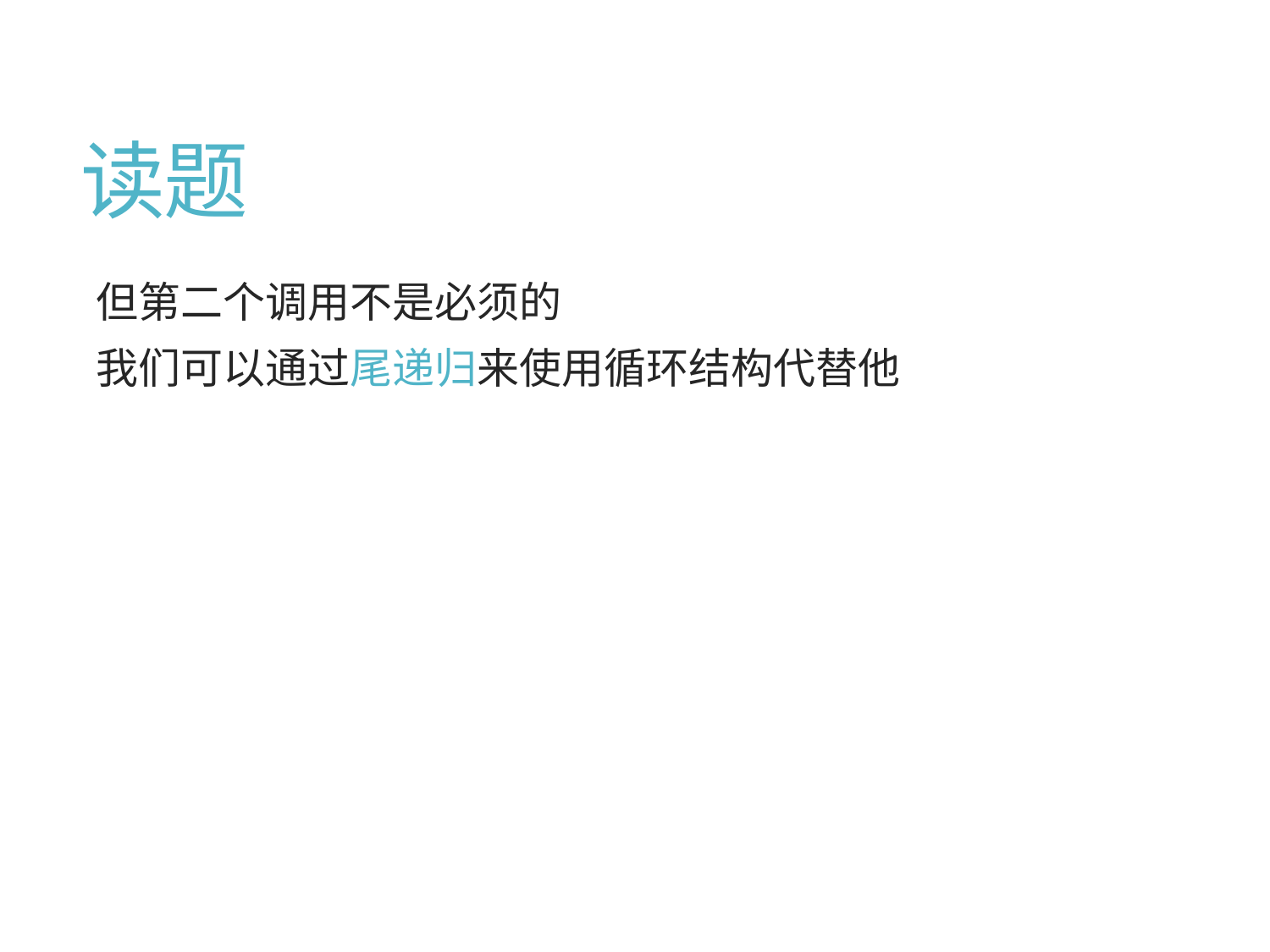

# 读题
但第二个调用不是必须的
我们可以通过尾递归来使用循环结构代替他